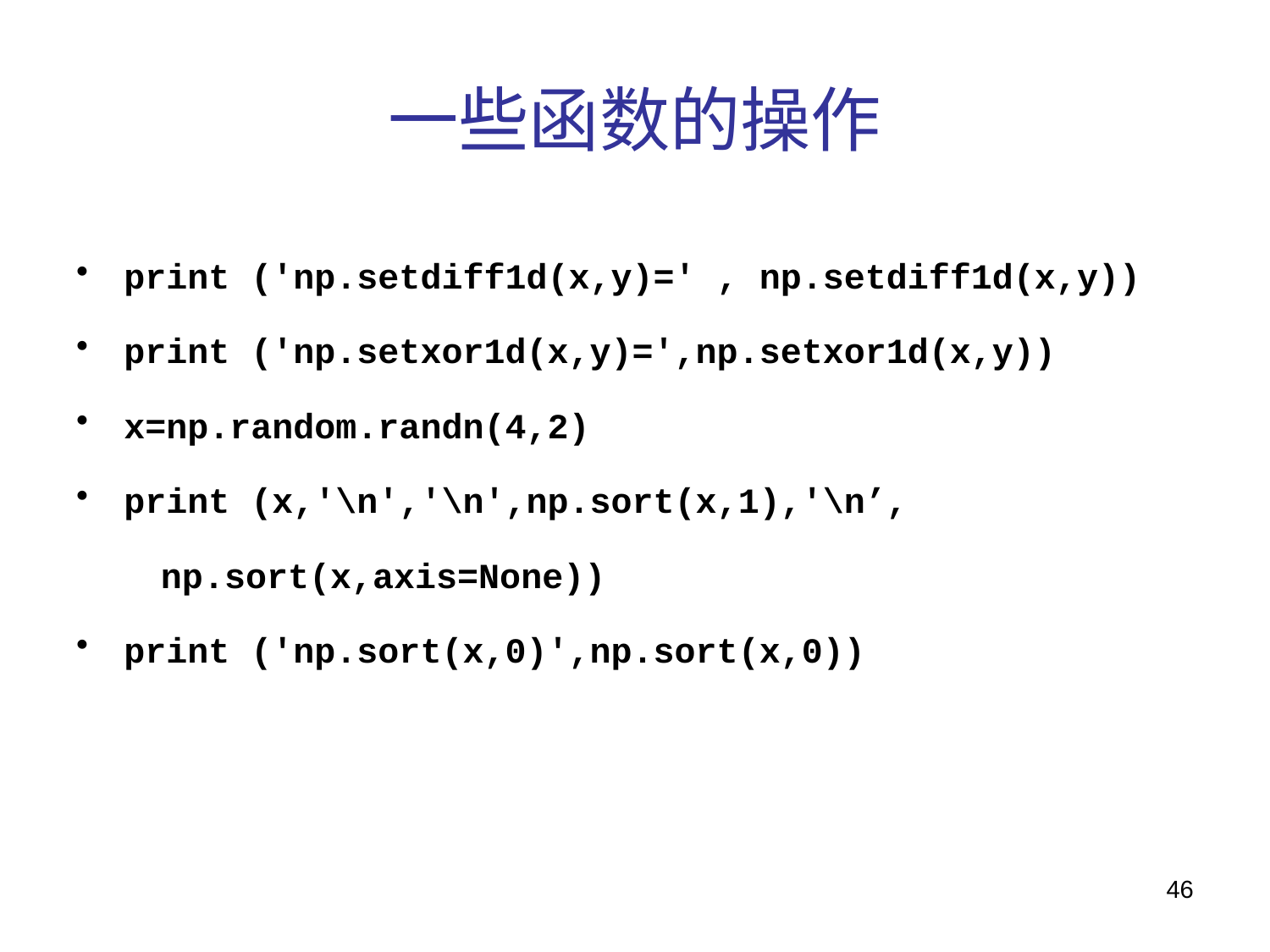

# 一些函数的操作
print ('np.setdiff1d(x,y)=' , np.setdiff1d(x,y))
print ('np.setxor1d(x,y)=',np.setxor1d(x,y))
x=np.random.randn(4,2)
print (x,'\n','\n',np.sort(x,1),'\n’,
    np.sort(x,axis=None))
print ('np.sort(x,0)',np.sort(x,0))

46